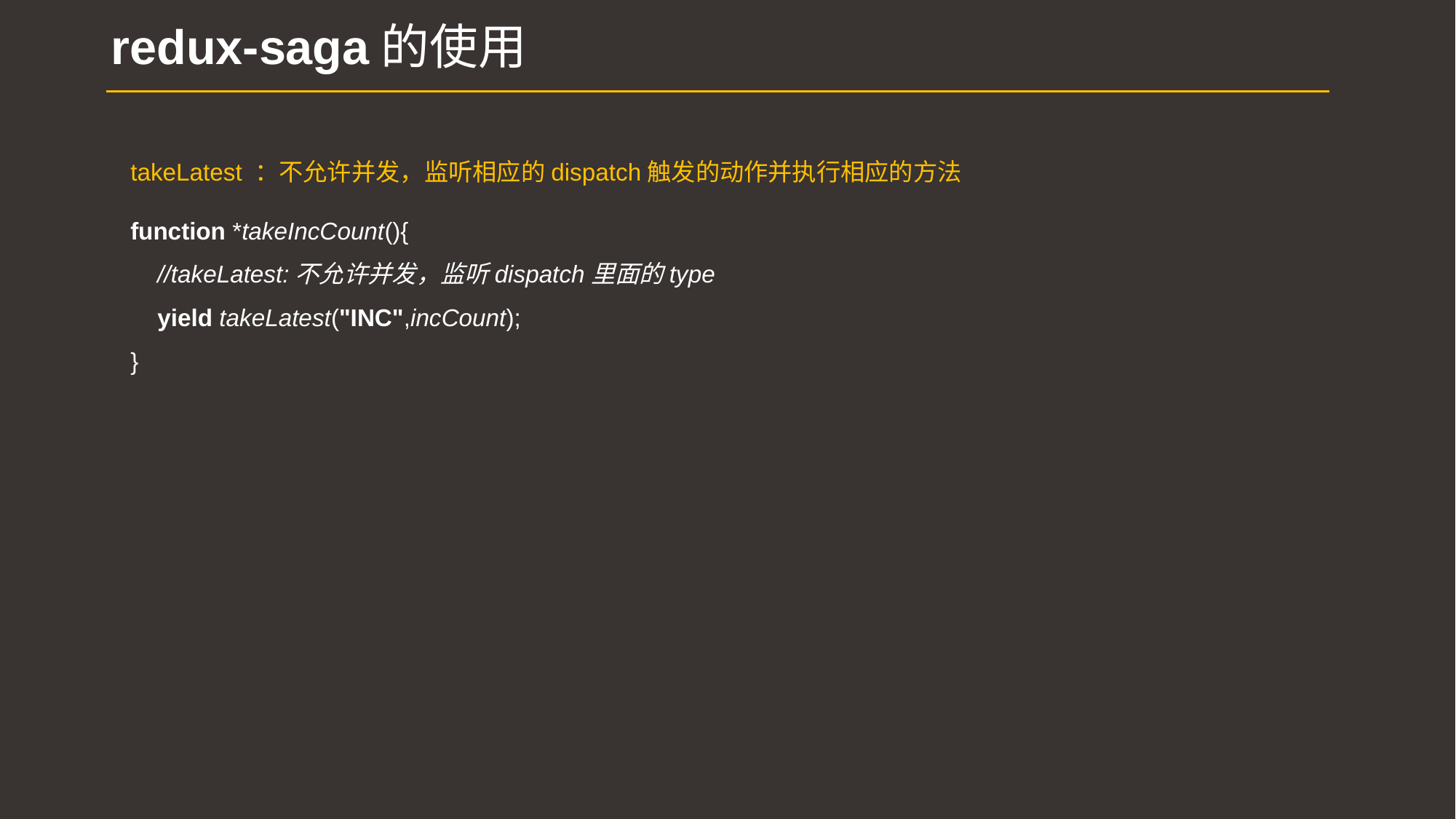

# redux-saga的使用
takeLatest ：不允许并发，监听相应的dispatch触发的动作并执行相应的方法
function *takeIncCount(){
    //takeLatest:不允许并发，监听dispatch里面的type
    yield takeLatest("INC",incCount);
}